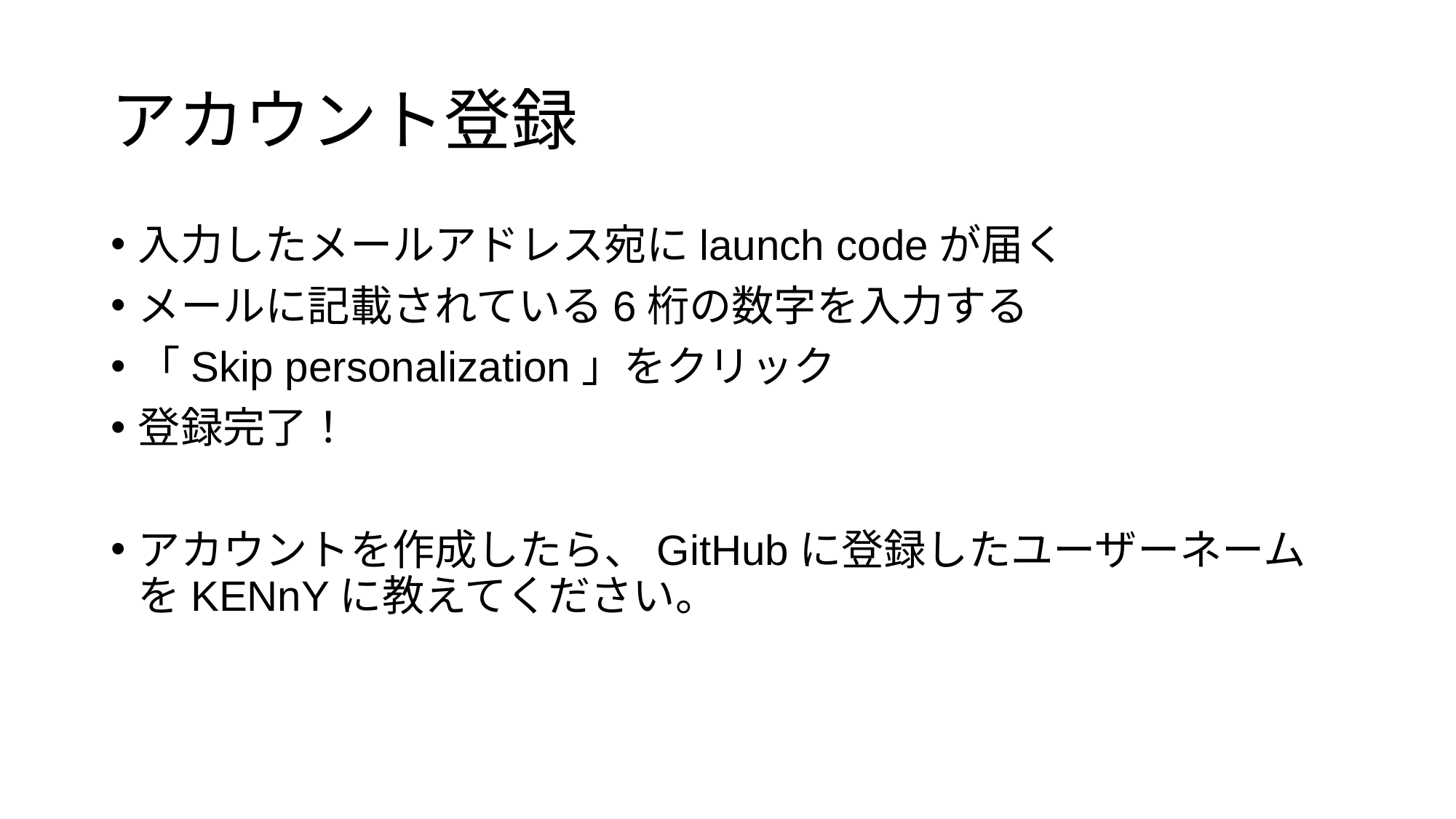

# アカウント登録
入力したメールアドレス宛にlaunch codeが届く
メールに記載されている6桁の数字を入力する
「Skip personalization」をクリック
登録完了！

アカウントを作成したら、GitHubに登録したユーザーネームをKENnYに教えてください。